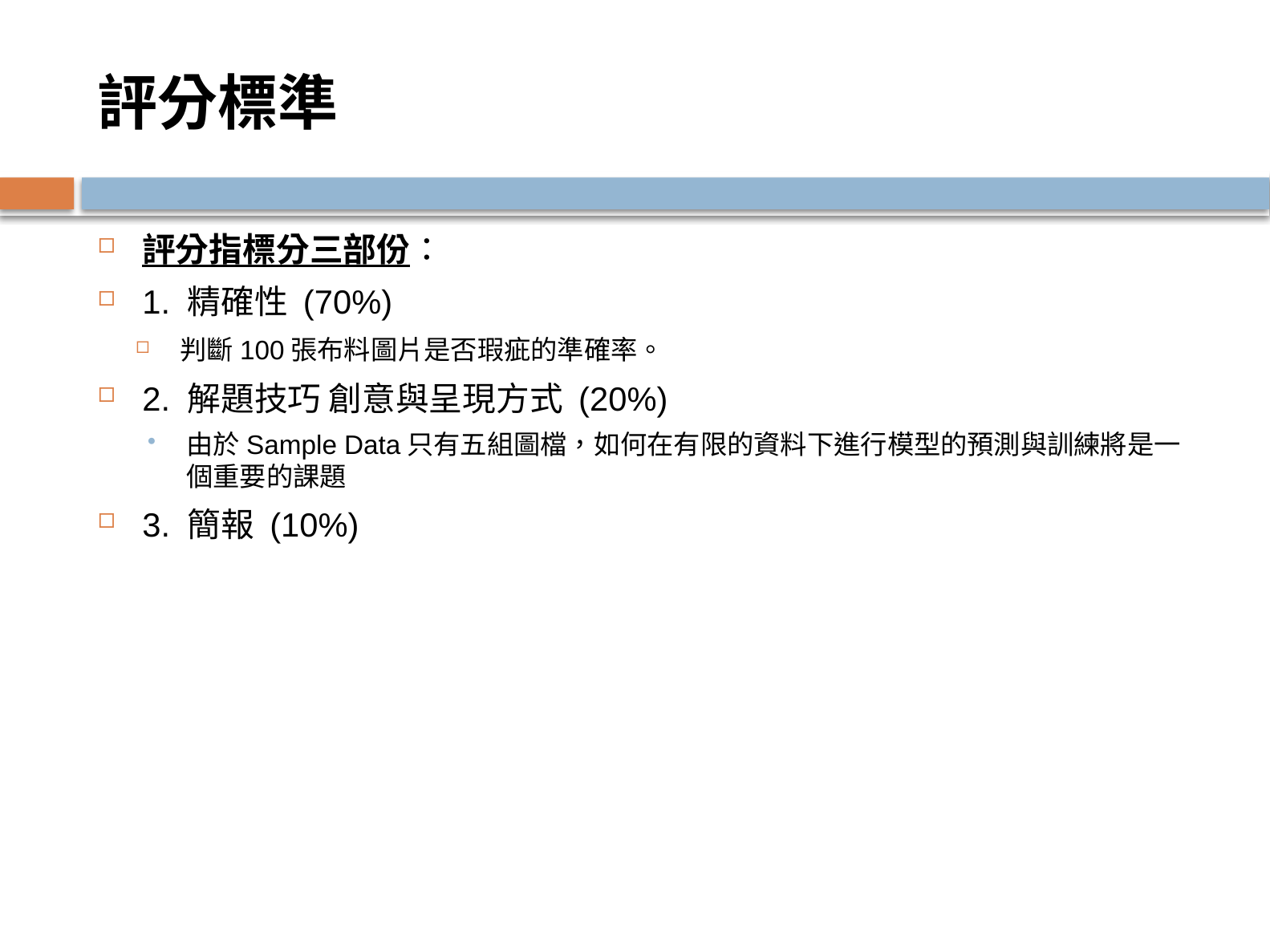

# 評分標準
評分指標分三部份：
1. 精確性 (70%)
判斷100張布料圖片是否瑕疵的準確率。
2. 解題技巧 創意與呈現方式 (20%)
由於Sample Data只有五組圖檔，如何在有限的資料下進行模型的預測與訓練將是一個重要的課題
3. 簡報 (10%)